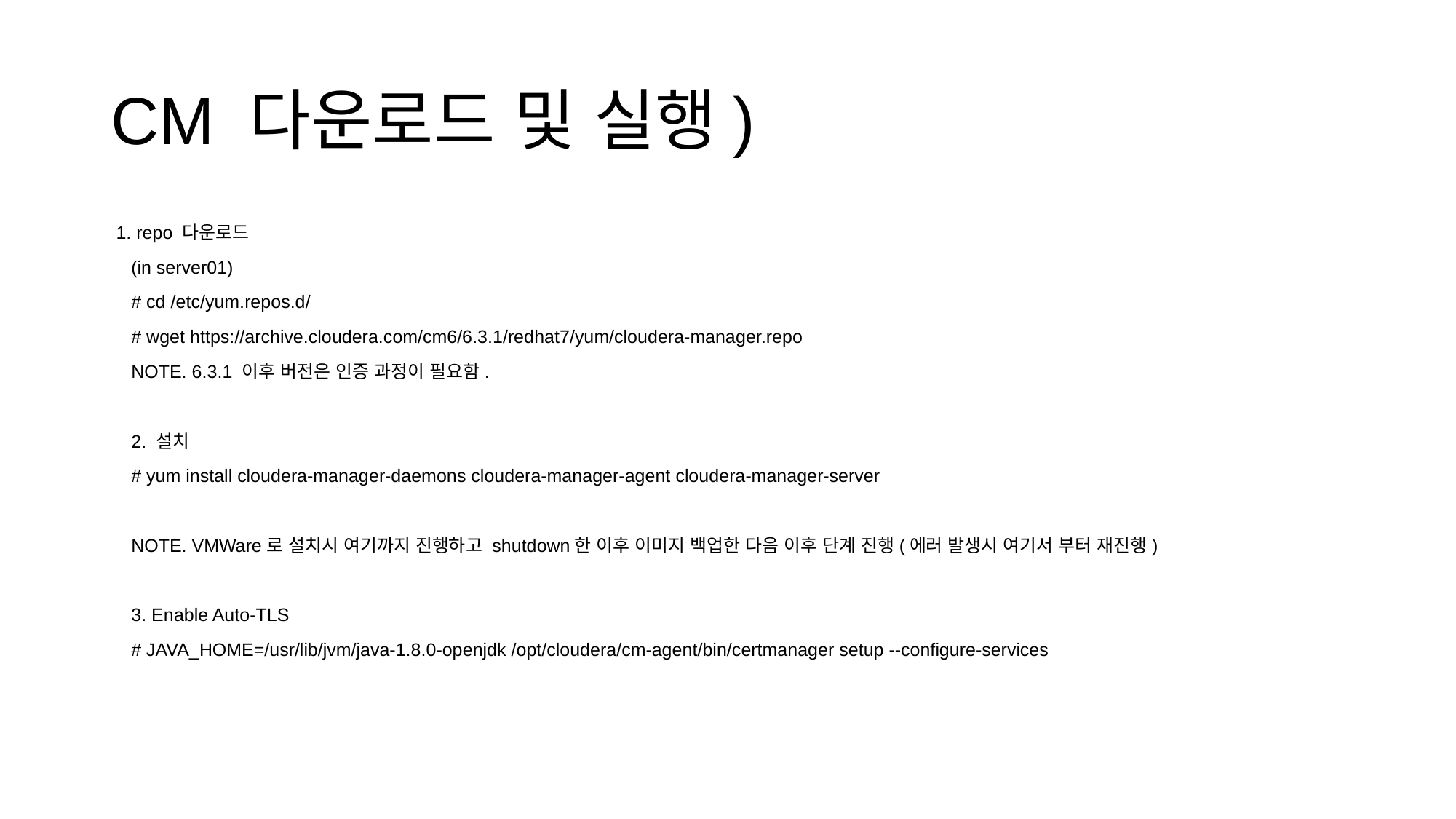

# CM 다운로드 및 실행)
 1. repo 다운로드
    (in server01)
    # cd /etc/yum.repos.d/
    # wget https://archive.cloudera.com/cm6/6.3.1/redhat7/yum/cloudera-manager.repo
    NOTE. 6.3.1 이후 버전은 인증 과정이 필요함.

    2. 설치
    # yum install cloudera-manager-daemons cloudera-manager-agent cloudera-manager-server

    NOTE. VMWare로 설치시 여기까지 진행하고 shutdown한 이후 이미지 백업한 다음 이후 단계 진행(에러 발생시 여기서 부터 재진행)

    3. Enable Auto-TLS
    # JAVA_HOME=/usr/lib/jvm/java-1.8.0-openjdk /opt/cloudera/cm-agent/bin/certmanager setup --configure-services